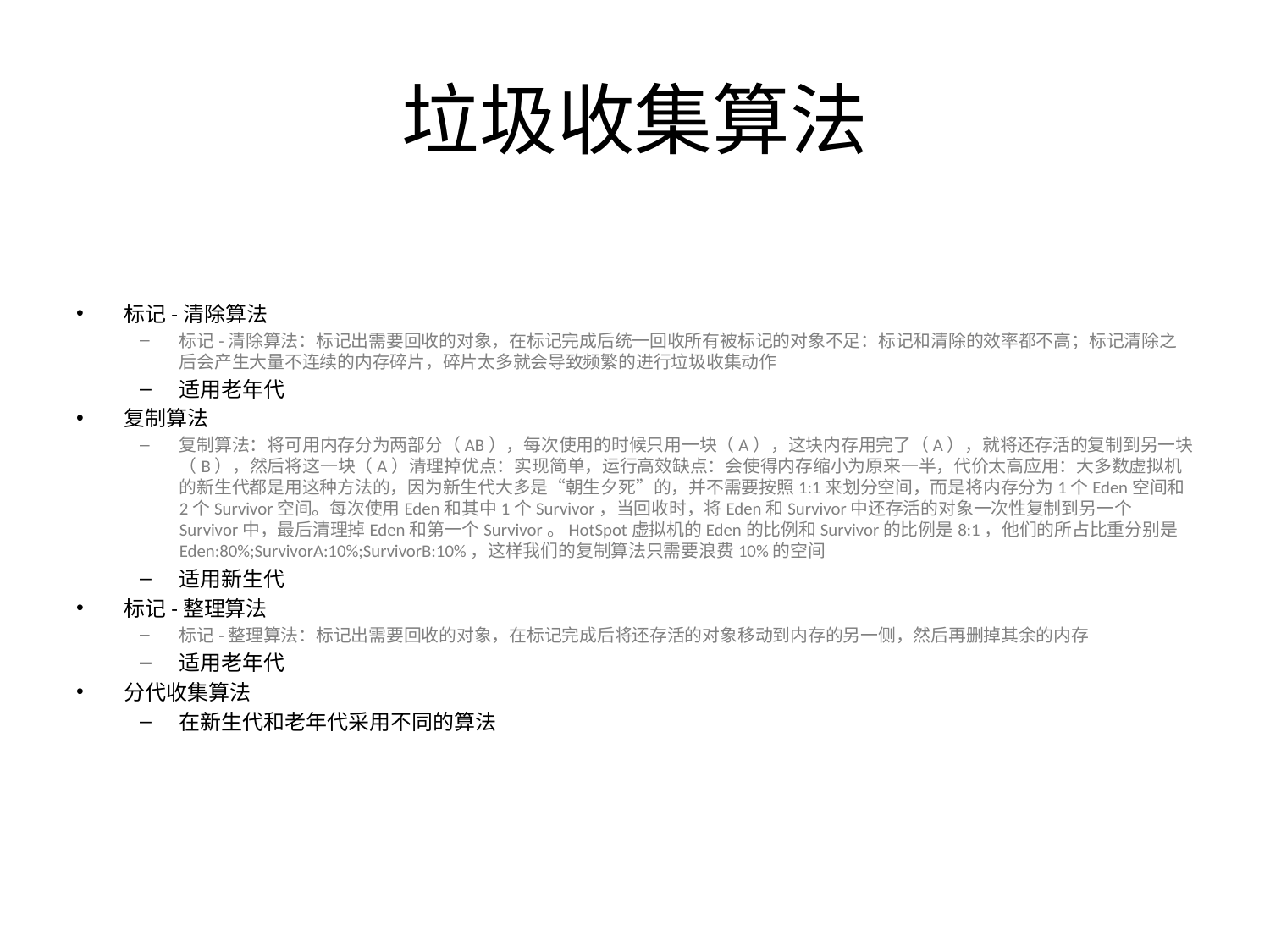

# 垃圾收集算法

标记-清除算法
标记-清除算法：标记出需要回收的对象，在标记完成后统一回收所有被标记的对象不足：标记和清除的效率都不高；标记清除之后会产生大量不连续的内存碎片，碎片太多就会导致频繁的进行垃圾收集动作
适用老年代
复制算法
复制算法：将可用内存分为两部分（AB），每次使用的时候只用一块（A），这块内存用完了（A），就将还存活的复制到另一块（B），然后将这一块（A）清理掉优点：实现简单，运行高效缺点：会使得内存缩小为原来一半，代价太高应用：大多数虚拟机的新生代都是用这种方法的，因为新生代大多是“朝生夕死”的，并不需要按照1:1来划分空间，而是将内存分为1个Eden空间和2个Survivor空间。每次使用Eden和其中1个Survivor，当回收时，将Eden和Survivor中还存活的对象一次性复制到另一个Survivor中，最后清理掉Eden和第一个Survivor。HotSpot虚拟机的Eden的比例和Survivor的比例是8:1，他们的所占比重分别是Eden:80%;SurvivorA:10%;SurvivorB:10%，这样我们的复制算法只需要浪费10%的空间
适用新生代
标记-整理算法
标记-整理算法：标记出需要回收的对象，在标记完成后将还存活的对象移动到内存的另一侧，然后再删掉其余的内存
适用老年代
分代收集算法
在新生代和老年代采用不同的算法